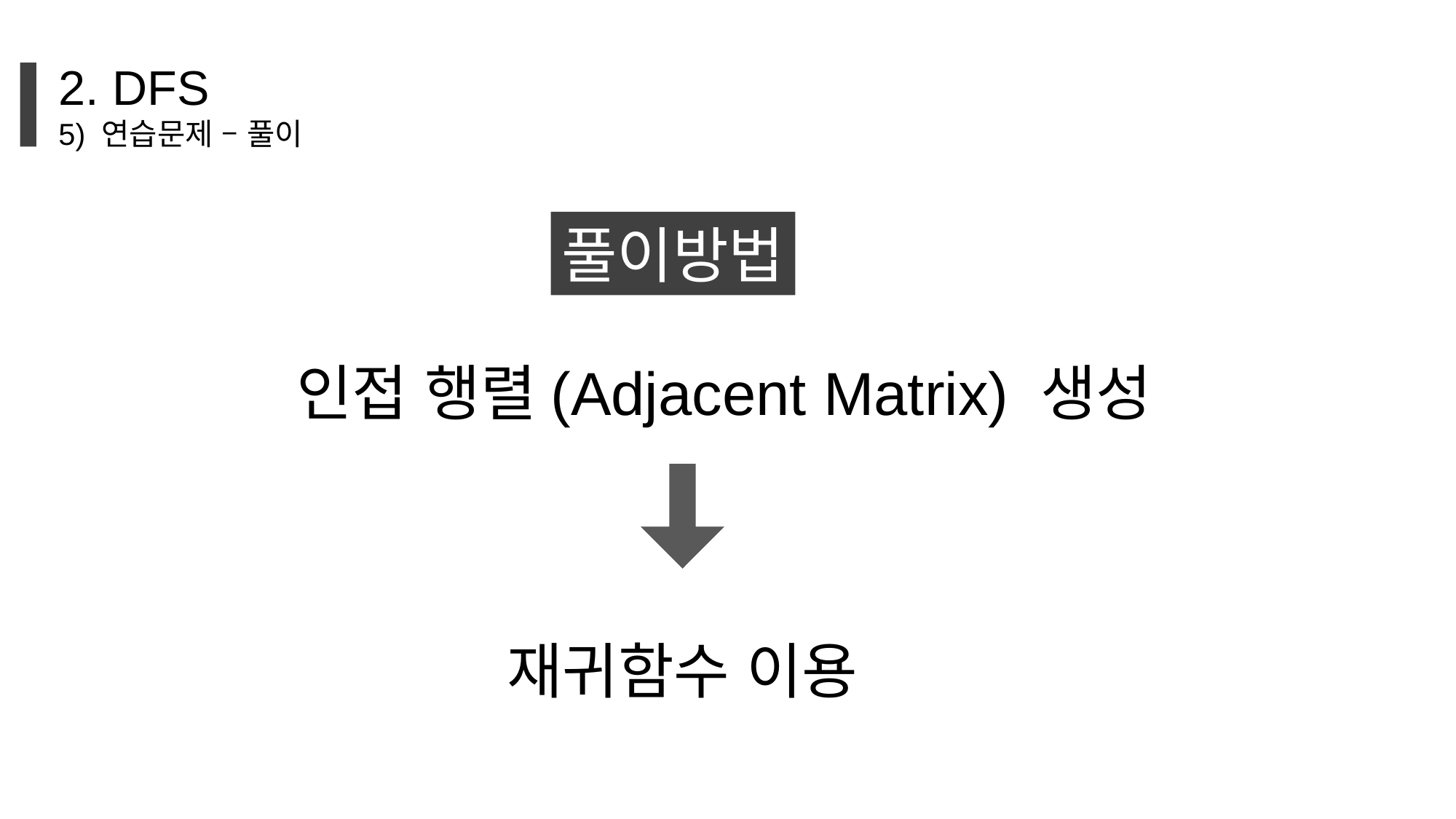

2. DFS
5) 연습문제 – 풀이

풀이방법
인접 행렬(Adjacent Matrix) 생성

재귀함수 이용